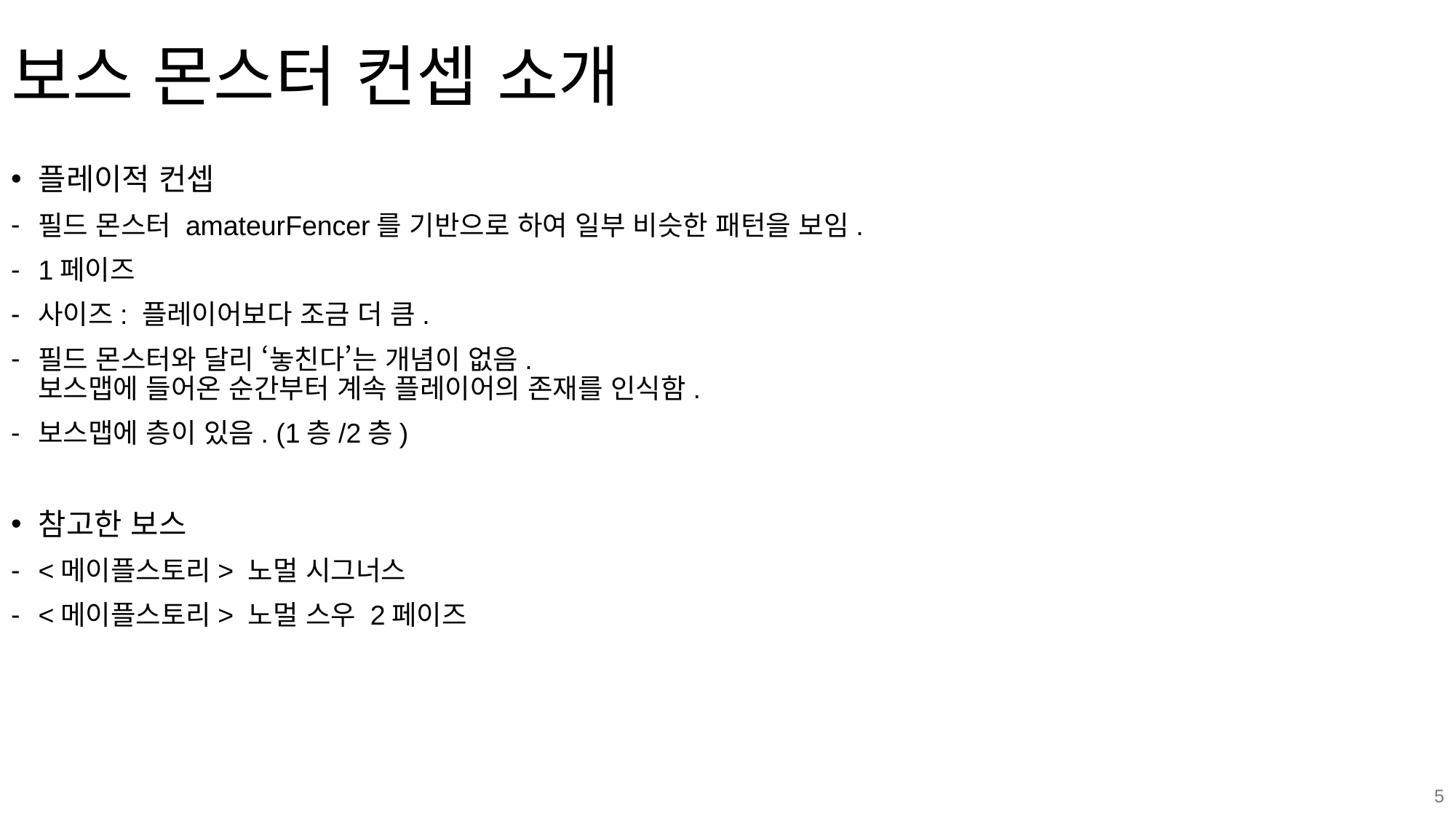

# 보스 몬스터 컨셉 소개
플레이적 컨셉
필드 몬스터 amateurFencer를 기반으로 하여 일부 비슷한 패턴을 보임.
1페이즈
사이즈: 플레이어보다 조금 더 큼.
필드 몬스터와 달리 ‘놓친다’는 개념이 없음.
보스맵에 들어온 순간부터 계속 플레이어의 존재를 인식함.
보스맵에 층이 있음. (1층/2층)

참고한 보스
<메이플스토리> 노멀 시그너스
<메이플스토리> 노멀 스우 2페이즈

5